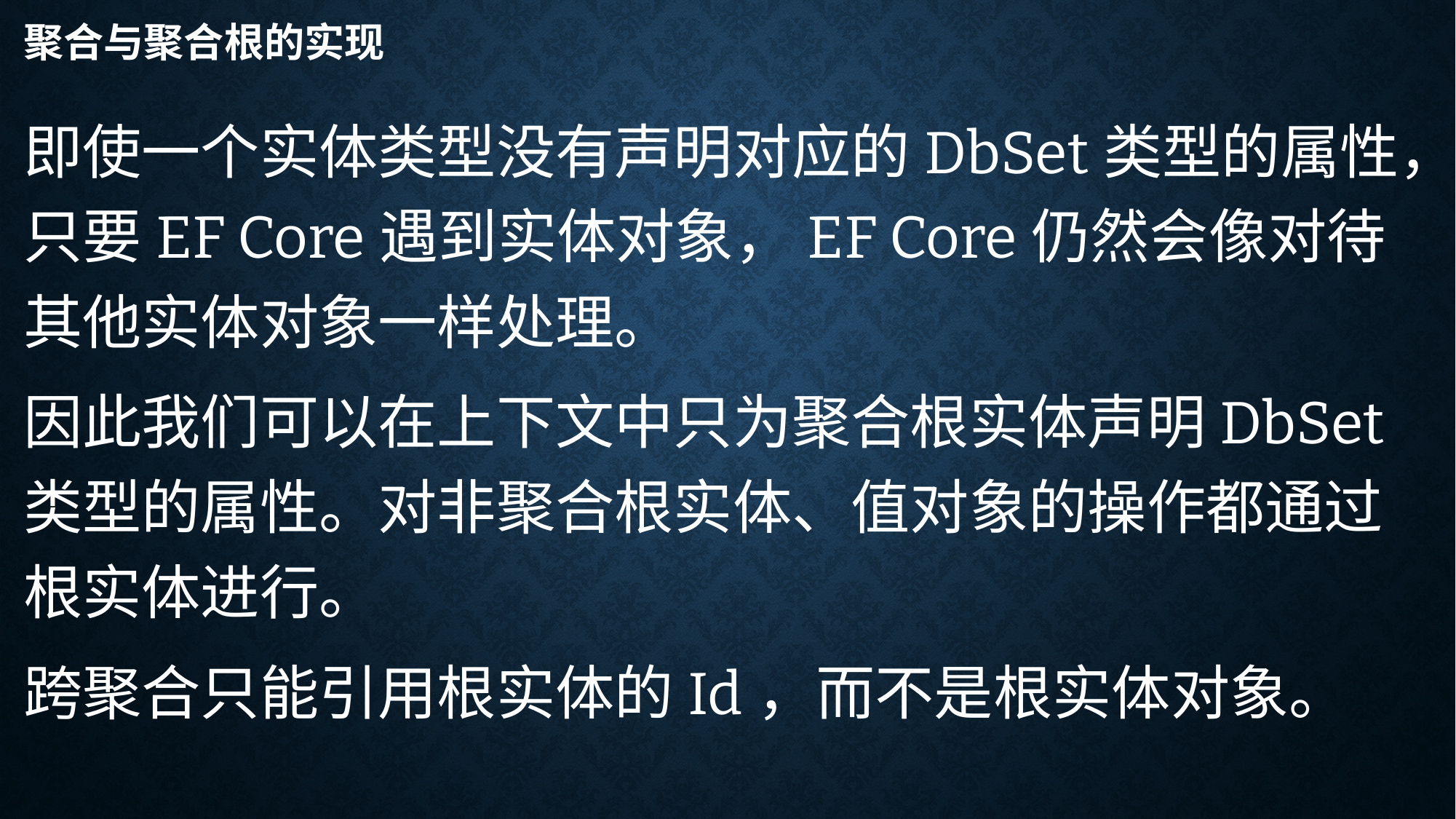

# 聚合与聚合根的实现
即使一个实体类型没有声明对应的DbSet类型的属性，只要EF Core遇到实体对象，EF Core仍然会像对待其他实体对象一样处理。
因此我们可以在上下文中只为聚合根实体声明DbSet类型的属性。对非聚合根实体、值对象的操作都通过根实体进行。
跨聚合只能引用根实体的Id，而不是根实体对象。